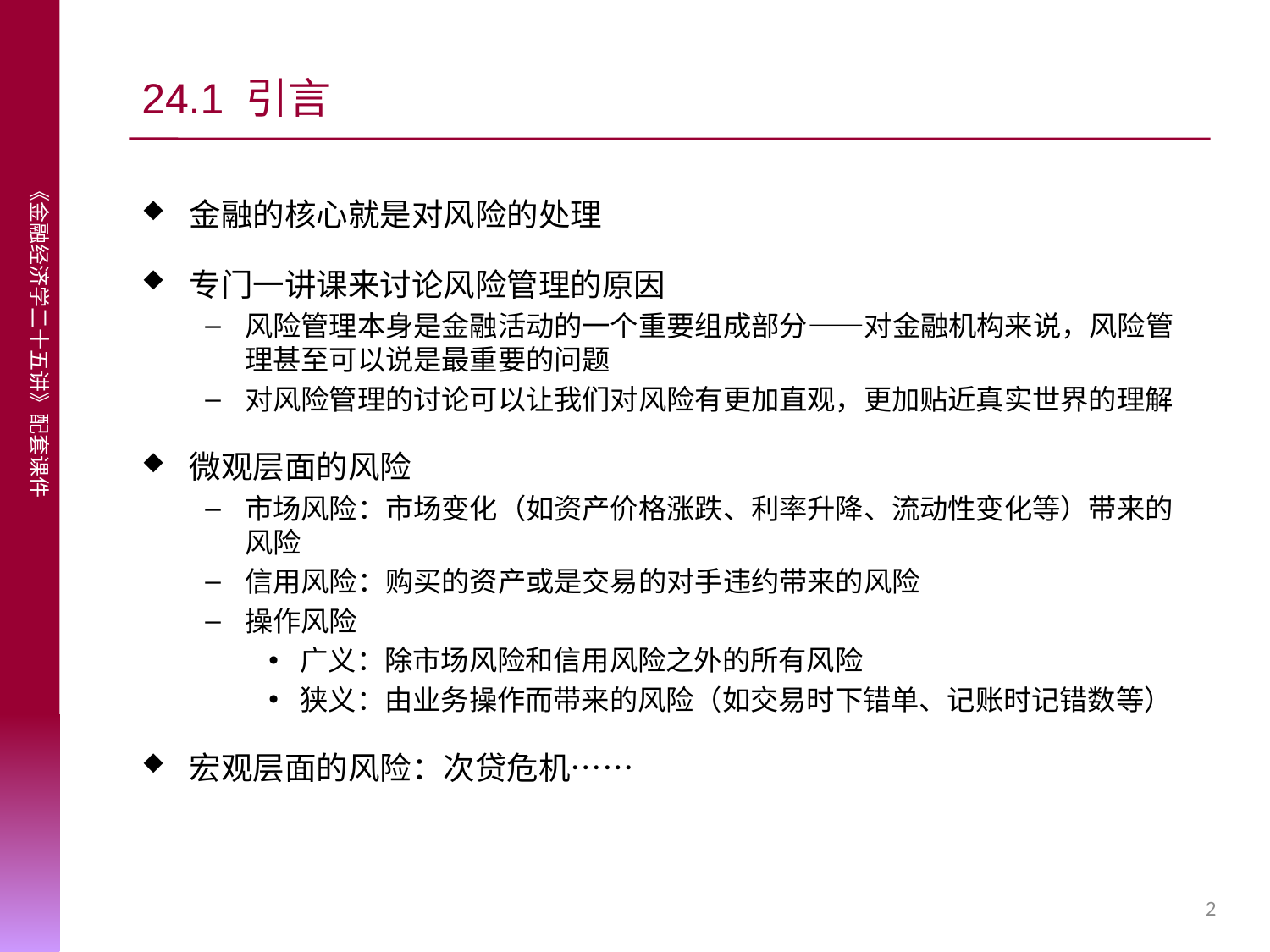

# 24.1 引言
金融的核心就是对风险的处理
专门一讲课来讨论风险管理的原因
风险管理本身是金融活动的一个重要组成部分——对金融机构来说，风险管理甚至可以说是最重要的问题
对风险管理的讨论可以让我们对风险有更加直观，更加贴近真实世界的理解
微观层面的风险
市场风险：市场变化（如资产价格涨跌、利率升降、流动性变化等）带来的风险
信用风险：购买的资产或是交易的对手违约带来的风险
操作风险
广义：除市场风险和信用风险之外的所有风险
狭义：由业务操作而带来的风险（如交易时下错单、记账时记错数等）
宏观层面的风险：次贷危机……
2